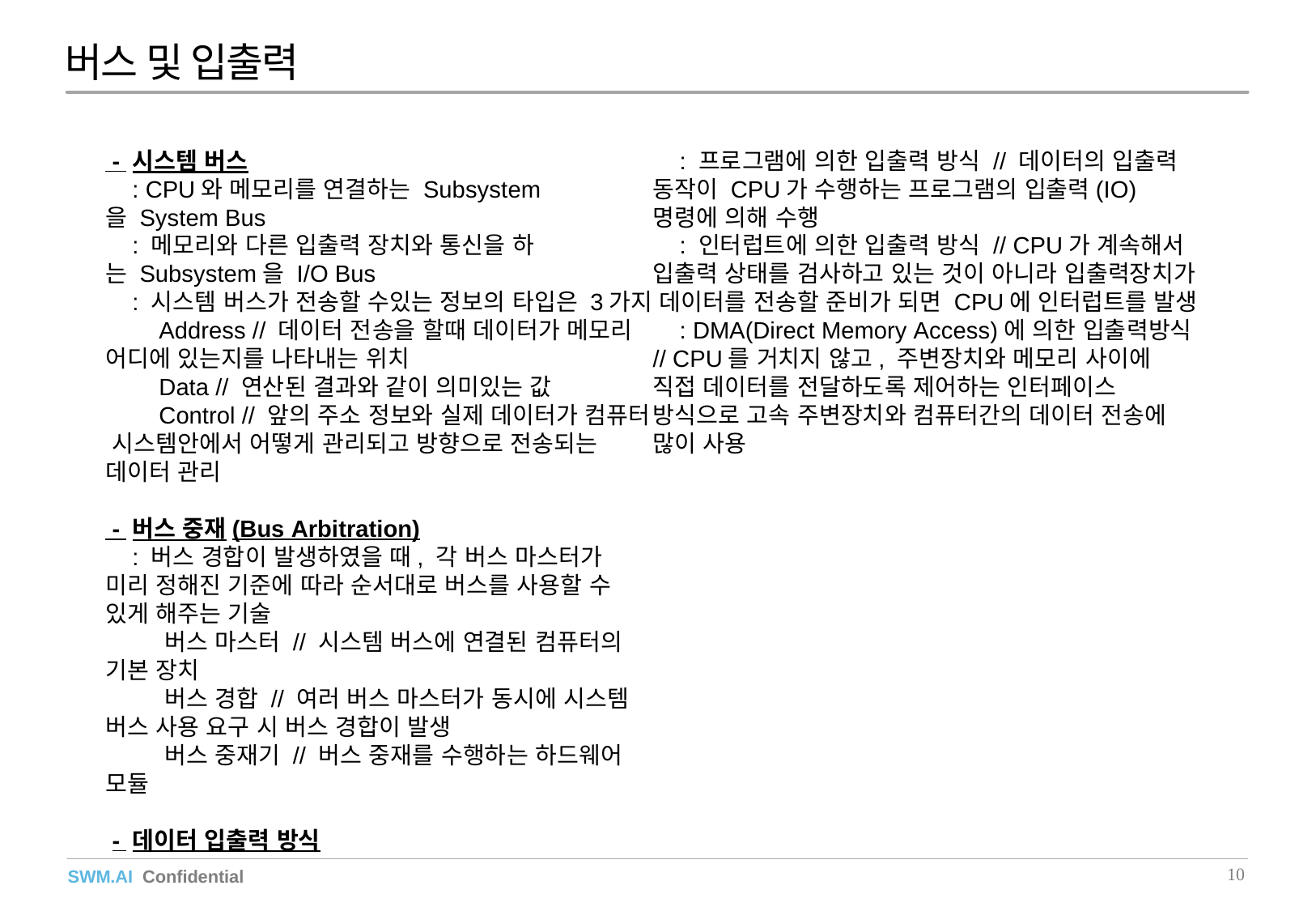

버스 및 입출력
 - 시스템 버스
    : CPU와 메모리를 연결하는 Subsystem을 System Bus
    : 메모리와 다른 입출력 장치와 통신을 하는 Subsystem을 I/O Bus
    : 시스템 버스가 전송할 수있는 정보의 타입은 3가지
        Address // 데이터 전송을 할때 데이터가 메모리 어디에 있는지를 나타내는 위치
        Data // 연산된 결과와 같이 의미있는 값
        Control // 앞의 주소 정보와 실제 데이터가 컴퓨터 시스템안에서 어떻게 관리되고 방향으로 전송되는 데이터 관리
 - 버스 중재(Bus Arbitration)
    : 버스 경합이 발생하였을 때, 각 버스 마스터가 미리 정해진 기준에 따라 순서대로 버스를 사용할 수 있게 해주는 기술
        버스 마스터 // 시스템 버스에 연결된 컴퓨터의 기본 장치
        버스 경합 // 여러 버스 마스터가 동시에 시스템 버스 사용 요구 시 버스 경합이 발생
        버스 중재기 // 버스 중재를 수행하는 하드웨어 모듈
 - 데이터 입출력 방식
    : 프로그램에 의한 입출력 방식 // 데이터의 입출력 동작이 CPU가 수행하는 프로그램의 입출력(IO) 명령에 의해 수행
    : 인터럽트에 의한 입출력 방식 // CPU가 계속해서 입출력 상태를 검사하고 있는 것이 아니라 입출력장치가 데이터를 전송할 준비가 되면 CPU에 인터럽트를 발생
    : DMA(Direct Memory Access)에 의한 입출력방식 // CPU를 거치지 않고, 주변장치와 메모리 사이에 직접 데이터를 전달하도록 제어하는 인터페이스 방식으로 고속 주변장치와 컴퓨터간의 데이터 전송에 많이 사용
10